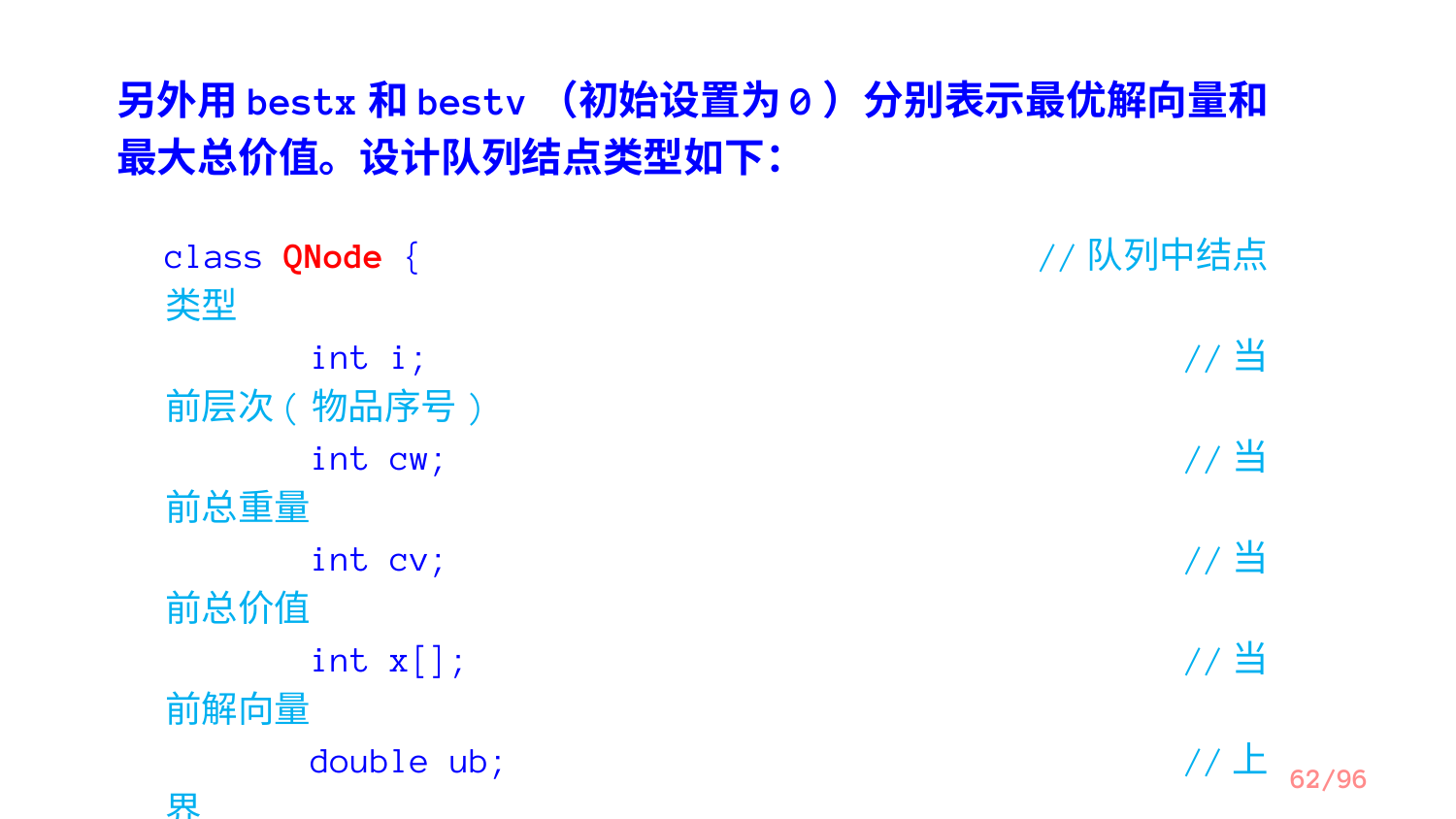

另外用bestx和bestv（初始设置为0）分别表示最优解向量和最大总价值。设计队列结点类型如下：
class QNode {					//队列中结点类型
	int i;						//当前层次(物品序号)
	int cw;						//当前总重量
	int cv;						//当前总价值
	int x[];			        	//当前解向量
	double ub;					//上界
}
62/96